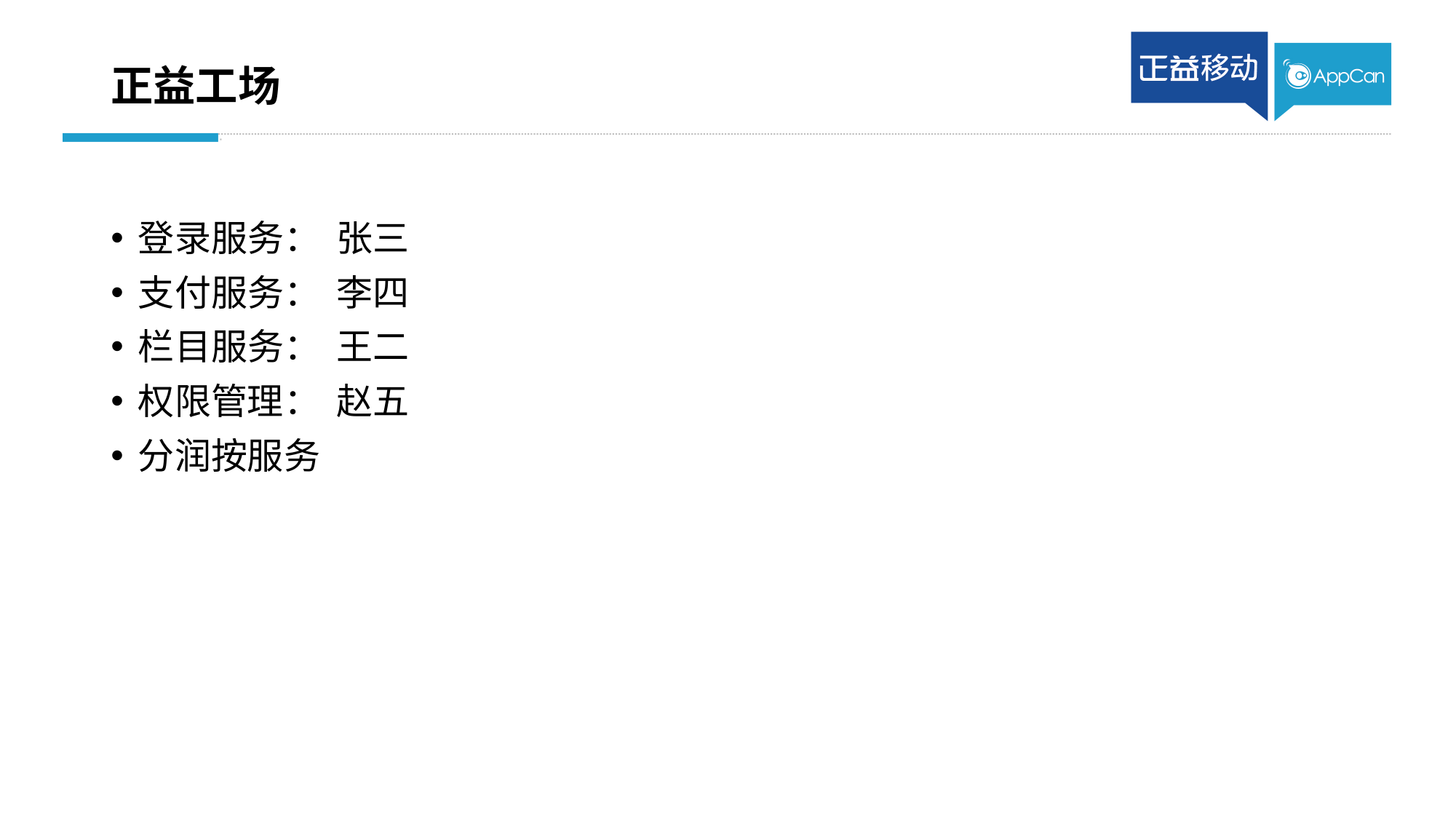

# 正益工场

登录服务：  张三
支付服务：  李四
栏目服务：  王二
权限管理：  赵五
分润按服务